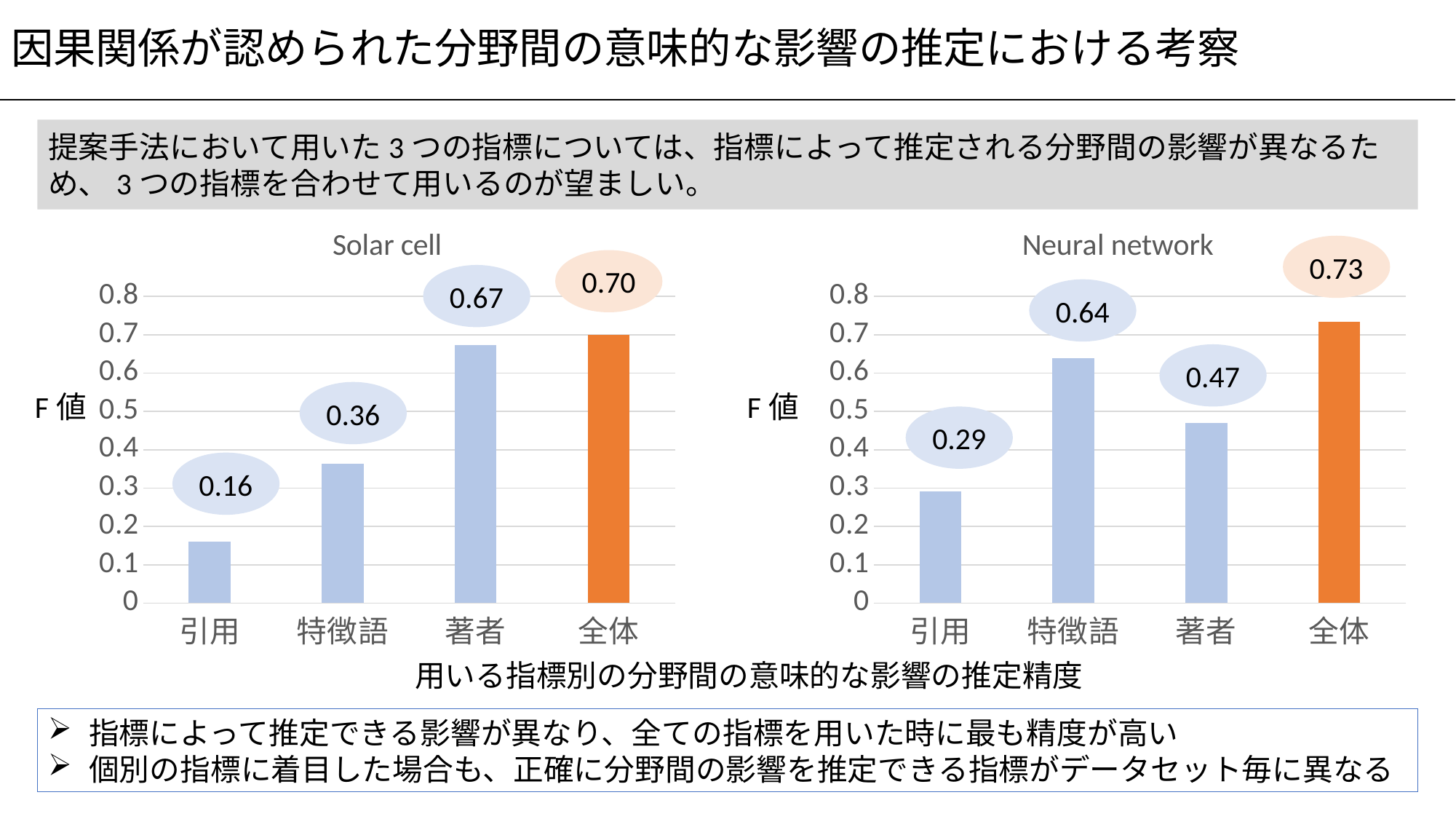

# 因果関係が認められた分野間の意味的な影響の推定における考察
提案手法において用いた3つの指標については、指標によって推定される分野間の影響が異なるため、3つの指標を合わせて用いるのが望ましい。

### Chart: Solar cell

| Category |  |
|---|---|
| 引用 | 0.161 |
| 特徴語 | 0.364 |
| 著者 | 0.673 |
| 全体 | 0.7 |

### Chart: Neural network

| Category |  |
|---|---|
| 引用 | 0.291 |
| 特徴語 | 0.639 |
| 著者 | 0.469 |
| 全体 | 0.734 |
0.73
0.70
0.67
0.64
0.47
0.36
F値
F値
0.29
F値
0.16
用いる指標別の分野間の意味的な影響の推定精度
指標によって推定できる影響が異なり、全ての指標を用いた時に最も精度が高い
個別の指標に着目した場合も、正確に分野間の影響を推定できる指標がデータセット毎に異なる